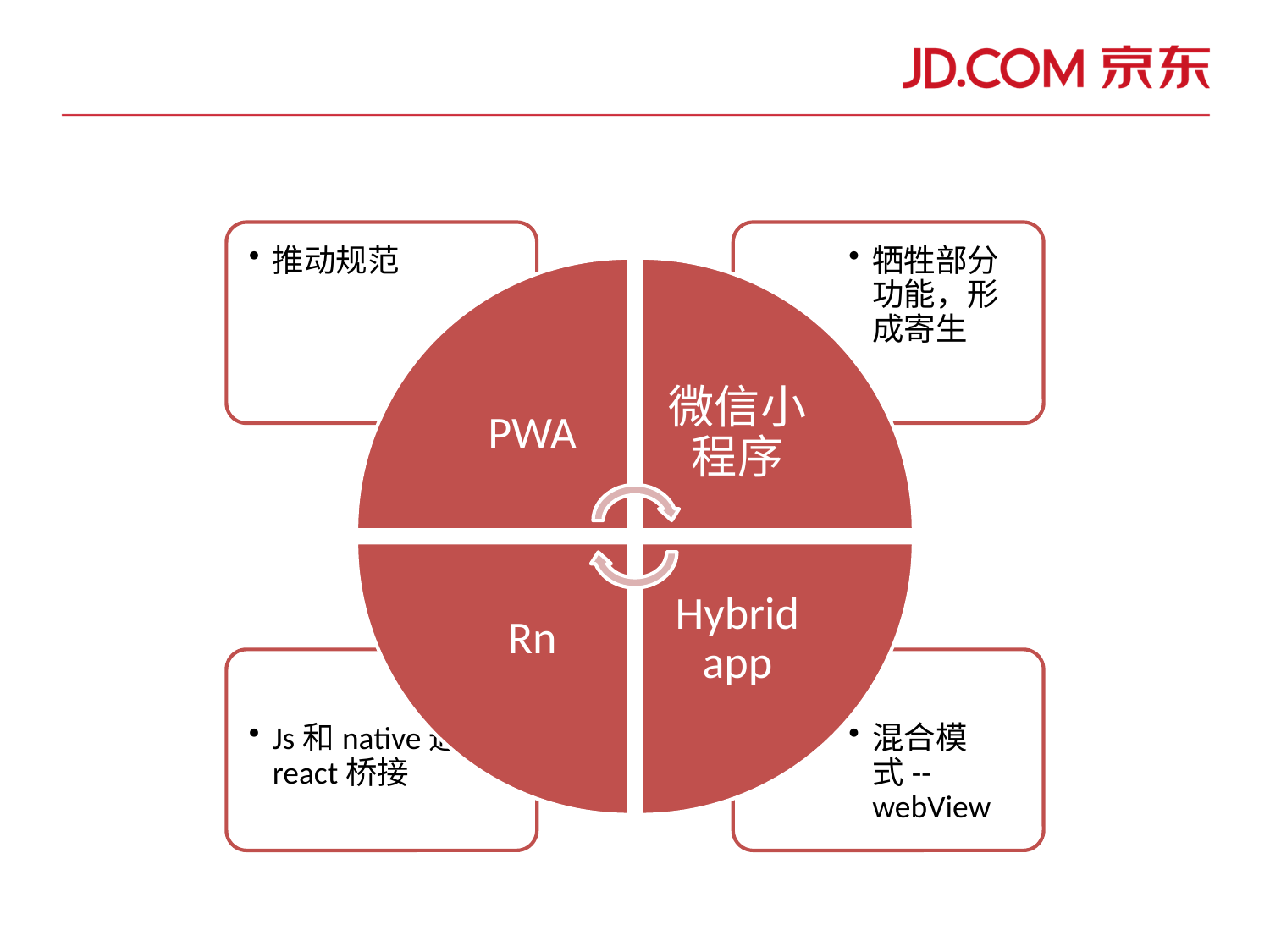

混合模式--webView
Js和native通过react桥接
牺牲部分功能，形成寄生
推动规范
PWA
微信小程序
Hybrid app
Rn